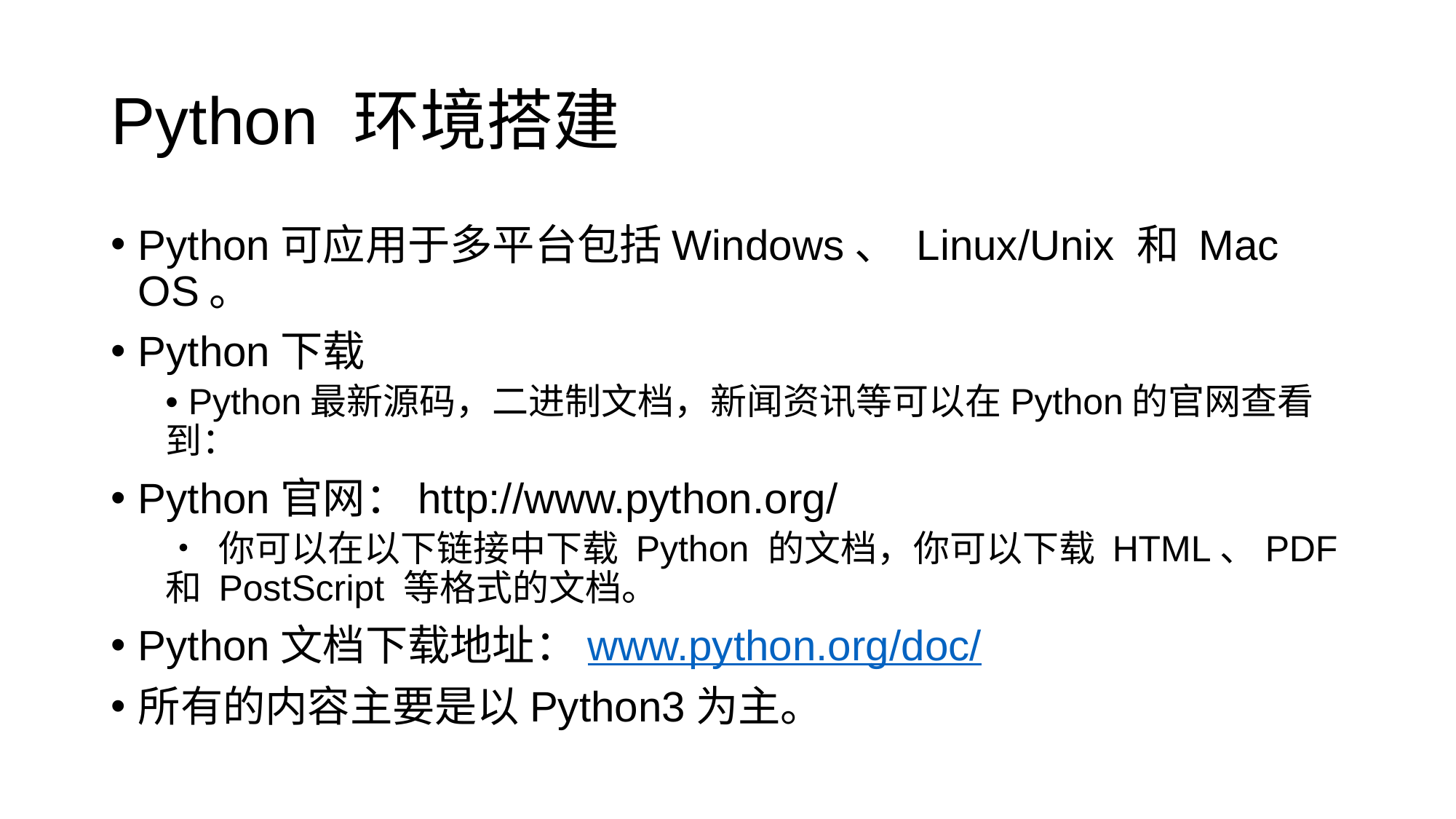

# Python 环境搭建
Python可应用于多平台包括Windows、 Linux/Unix 和 Mac OS。
Python下载
• Python最新源码，二进制文档，新闻资讯等可以在Python的官网查看到：
Python官网：http://www.python.org/
• 你可以在以下链接中下载 Python 的文档，你可以下载 HTML、PDF 和 PostScript 等格式的文档。
Python文档下载地址：www.python.org/doc/
所有的内容主要是以Python3为主。